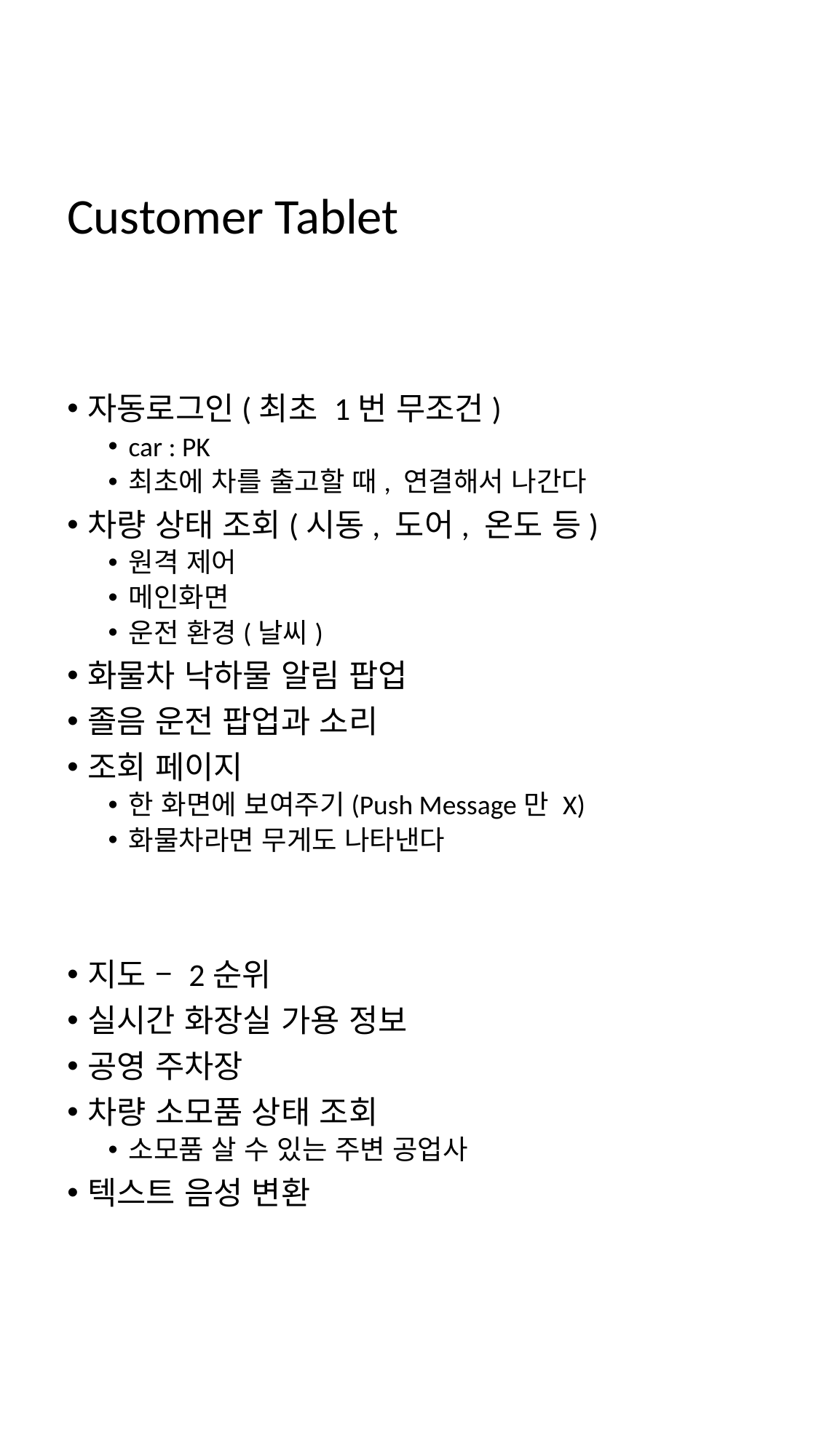

# Customer Tablet
자동로그인(최초 1번 무조건)
car : PK
최초에 차를 출고할 때, 연결해서 나간다
차량 상태 조회(시동, 도어, 온도 등)
원격 제어
메인화면
운전 환경(날씨)
화물차 낙하물 알림 팝업
졸음 운전 팝업과 소리
조회 페이지
한 화면에 보여주기(Push Message만 X)
화물차라면 무게도 나타낸다

지도 – 2순위
실시간 화장실 가용 정보
공영 주차장
차량 소모품 상태 조회
소모품 살 수 있는 주변 공업사
텍스트 음성 변환